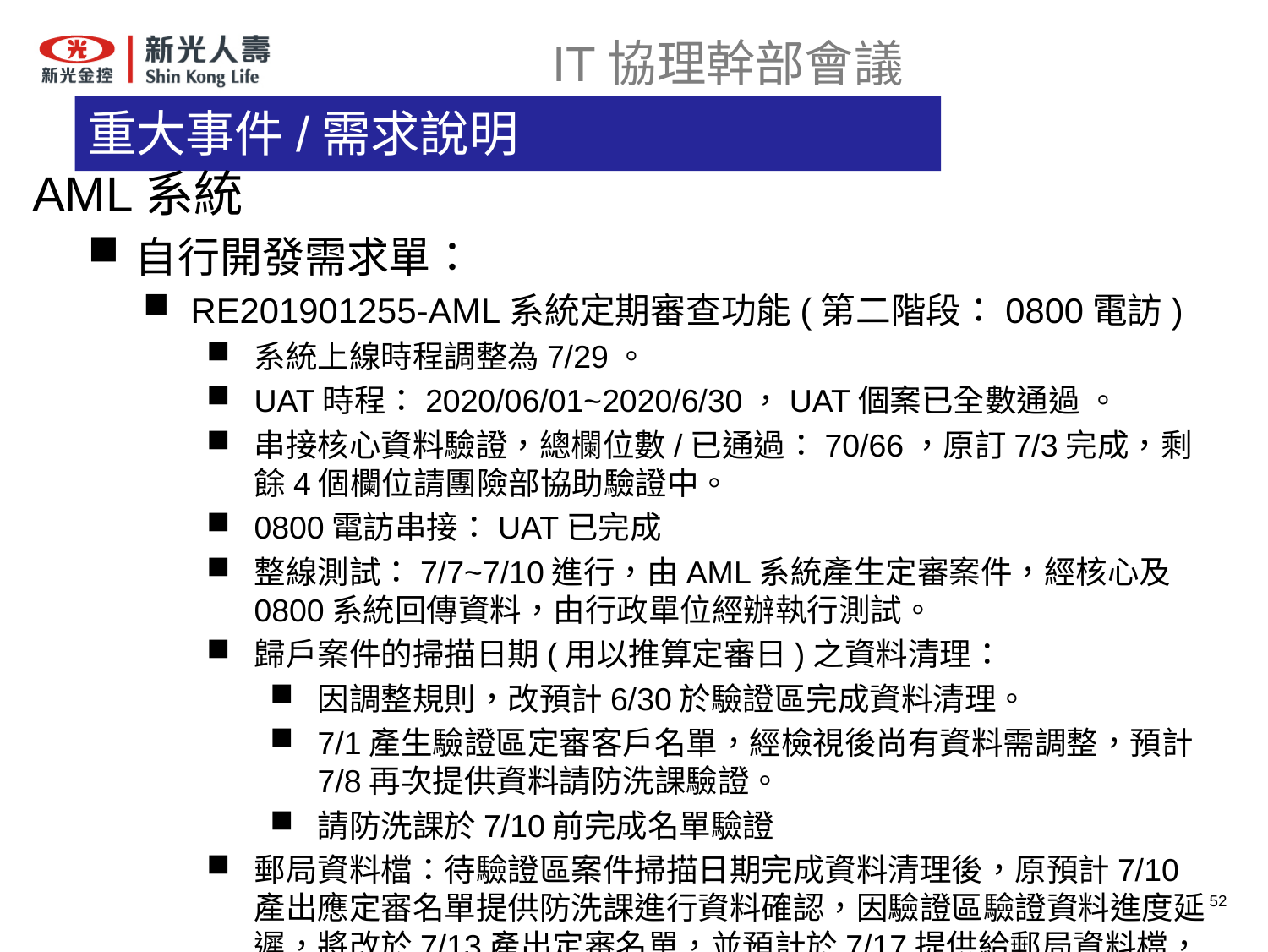

# 重大事件/需求說明
AML系統
自行開發需求單：
RE201901255-AML系統定期審查功能(第二階段：0800電訪)
系統上線時程調整為7/29。
UAT時程：2020/06/01~2020/6/30，UAT個案已全數通過 。
串接核心資料驗證，總欄位數/已通過：70/66，原訂7/3完成，剩餘4個欄位請團險部協助驗證中。
0800電訪串接：UAT已完成
整線測試：7/7~7/10進行，由AML系統產生定審案件，經核心及0800系統回傳資料，由行政單位經辦執行測試。
歸戶案件的掃描日期(用以推算定審日)之資料清理：
因調整規則，改預計6/30於驗證區完成資料清理。
7/1產生驗證區定審客戶名單，經檢視後尚有資料需調整，預計7/8再次提供資料請防洗課驗證。
請防洗課於7/10前完成名單驗證
郵局資料檔：待驗證區案件掃描日期完成資料清理後，原預計7/10產出應定審名單提供防洗課進行資料確認，因驗證區驗證資料進度延遲，將改於7/13產出定審名單，並預計於7/17提供給郵局資料檔，防洗課預計8/3開始郵寄。